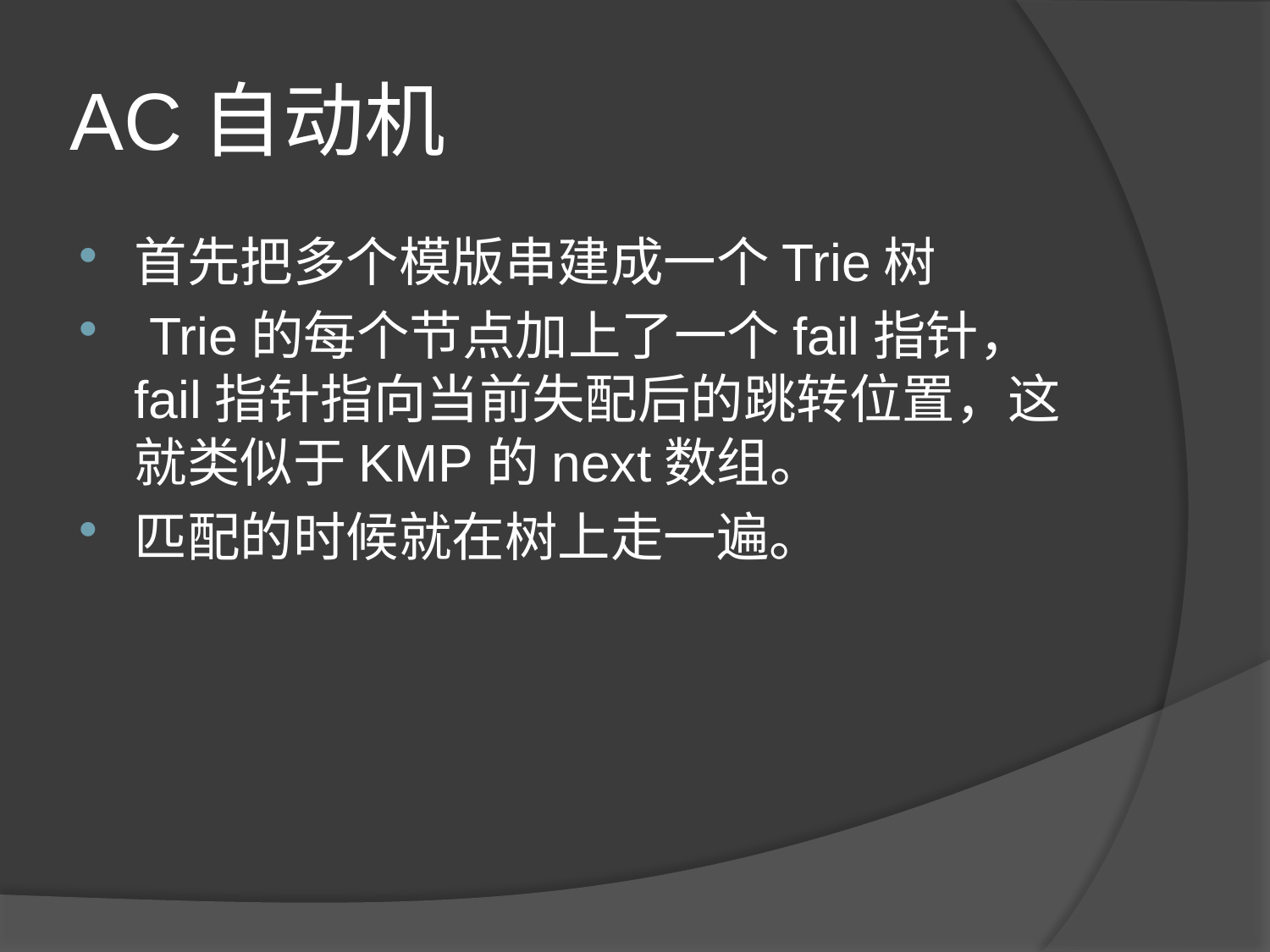

# AC自动机
首先把多个模版串建成一个Trie树
 Trie的每个节点加上了一个fail指针，
fail指针指向当前失配后的跳转位置，这就类似于KMP的next数组。
匹配的时候就在树上走一遍。